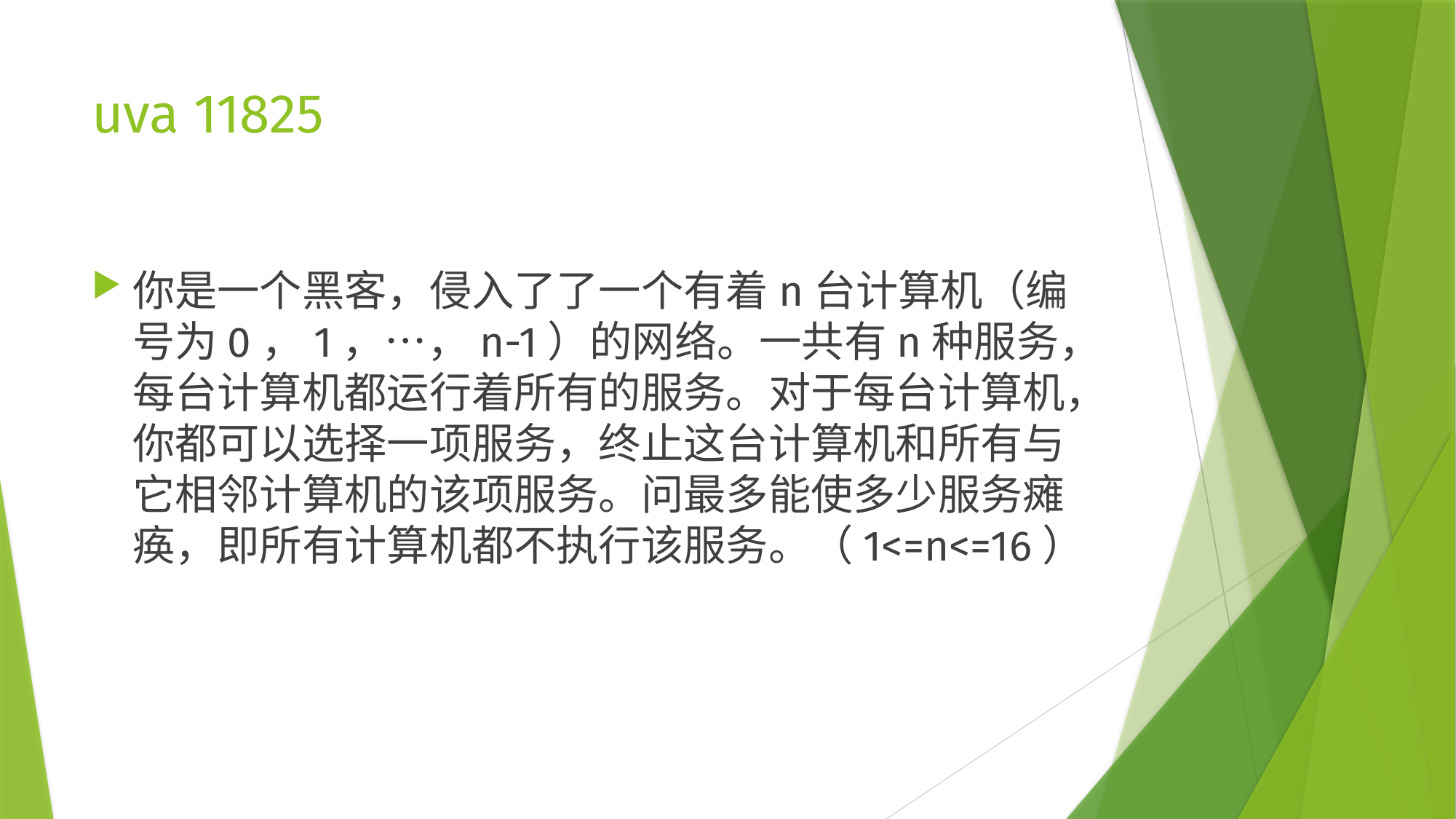

# uva 11825
你是一个黑客，侵入了了一个有着n台计算机（编号为0，1，…，n-1）的网络。一共有n种服务，每台计算机都运行着所有的服务。对于每台计算机，你都可以选择一项服务，终止这台计算机和所有与它相邻计算机的该项服务。问最多能使多少服务瘫痪，即所有计算机都不执行该服务。（1<=n<=16）